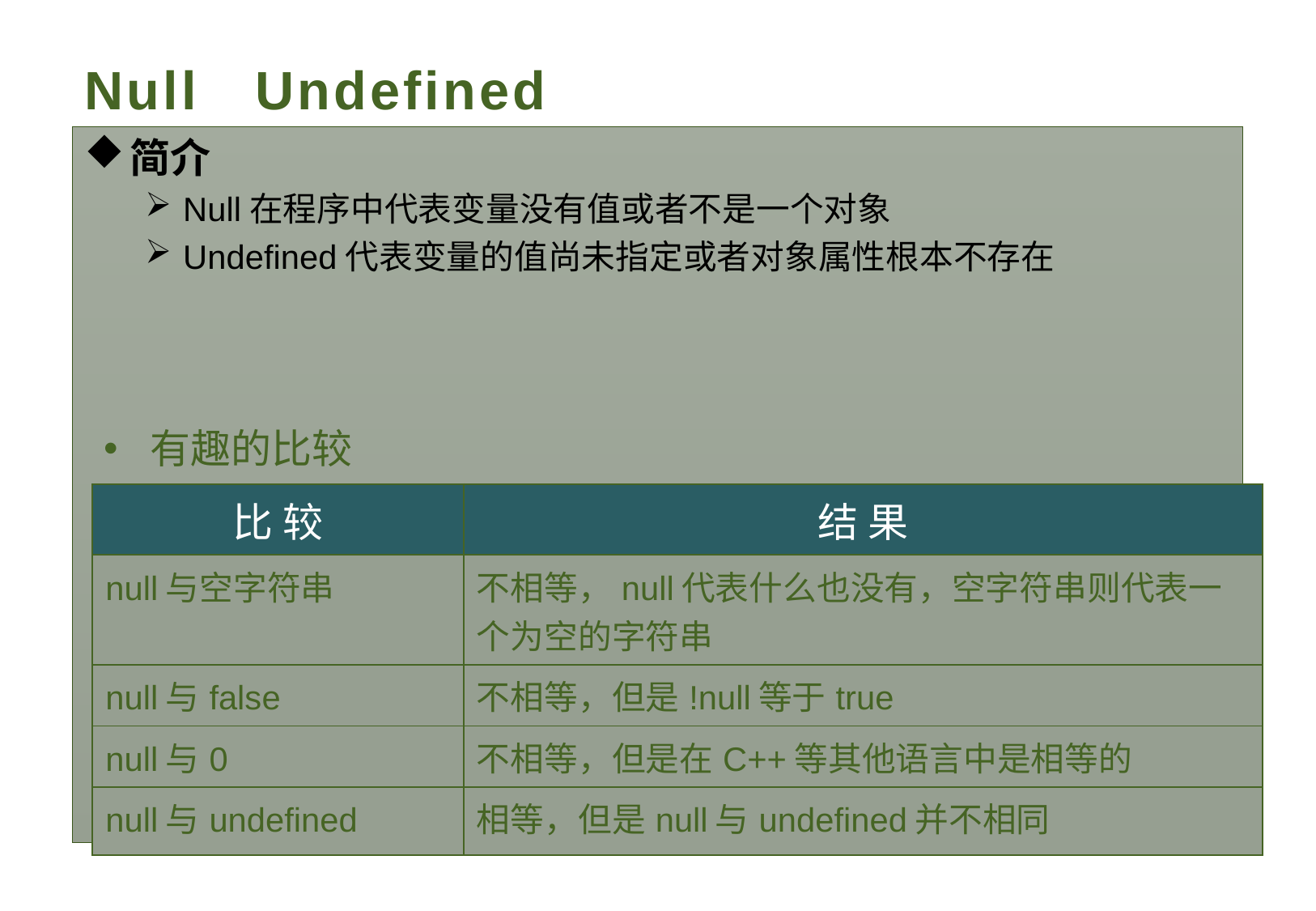

# Null   Undefined
简介
Null在程序中代表变量没有值或者不是一个对象
Undefined代表变量的值尚未指定或者对象属性根本不存在
有趣的比较

| 比较 | 结果 |
| --- | --- |
| null与空字符串 | 不相等，null代表什么也没有，空字符串则代表一个为空的字符串 |
| null与false | 不相等，但是!null等于true |
| null与0 | 不相等，但是在C++等其他语言中是相等的 |
| null与undefined | 相等，但是null与undefined并不相同 |